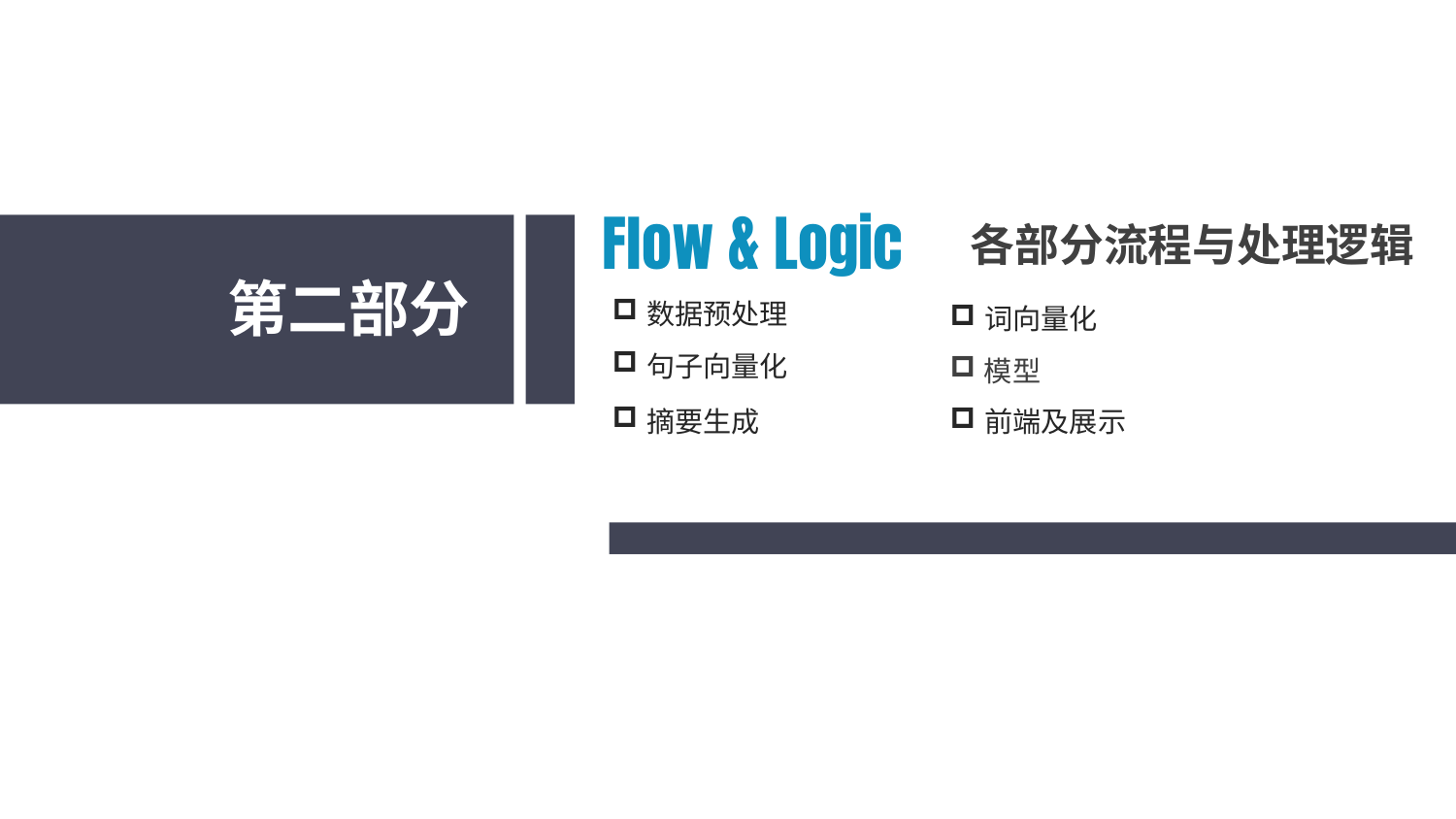

Flow & Logic
各部分流程与处理逻辑

第二部分
数据预处理
词向量化
句子向量化
模型
摘要生成
前端及展示